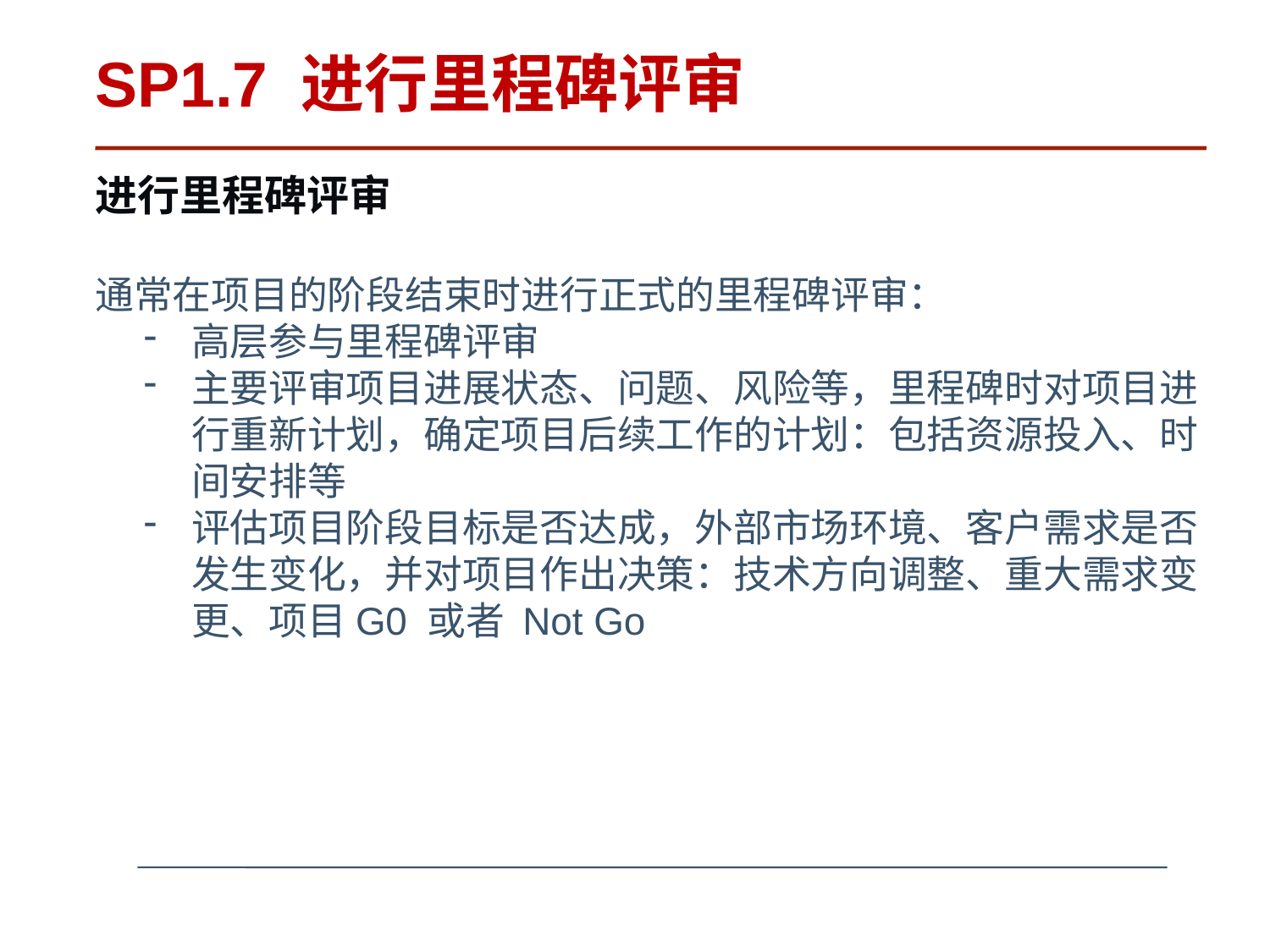

# SP1.7 进行里程碑评审
进行里程碑评审

通常在项目的阶段结束时进行正式的里程碑评审：
高层参与里程碑评审
主要评审项目进展状态、问题、风险等，里程碑时对项目进行重新计划，确定项目后续工作的计划：包括资源投入、时间安排等
评估项目阶段目标是否达成，外部市场环境、客户需求是否发生变化，并对项目作出决策：技术方向调整、重大需求变更、项目G0 或者 Not Go